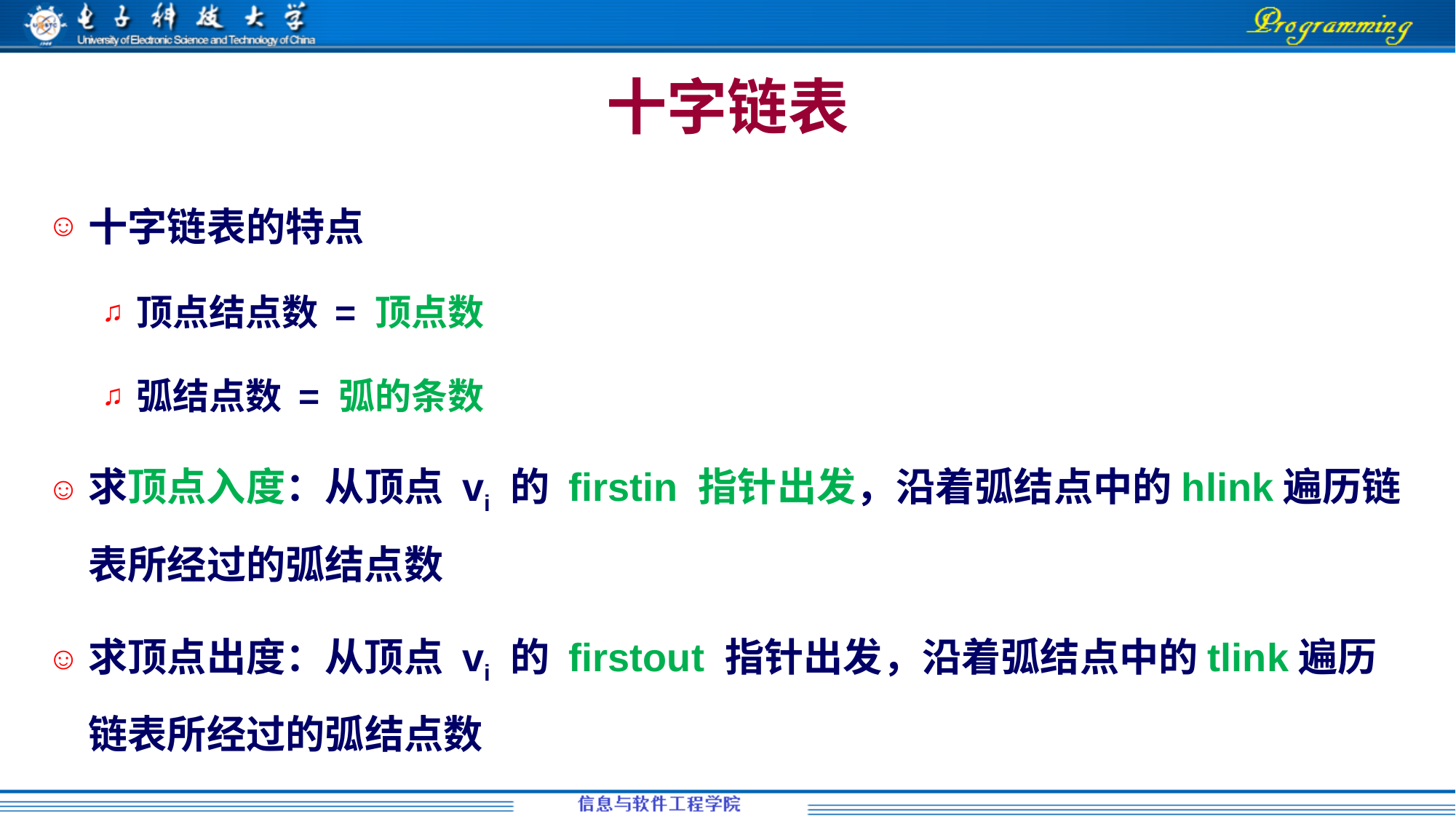

# 十字链表
十字链表的特点
顶点结点数 = 顶点数
弧结点数 = 弧的条数
求顶点入度：从顶点 vi 的 firstin 指针出发，沿着弧结点中的hlink遍历链表所经过的弧结点数
求顶点出度：从顶点 vi 的 firstout 指针出发，沿着弧结点中的tlink遍历链表所经过的弧结点数